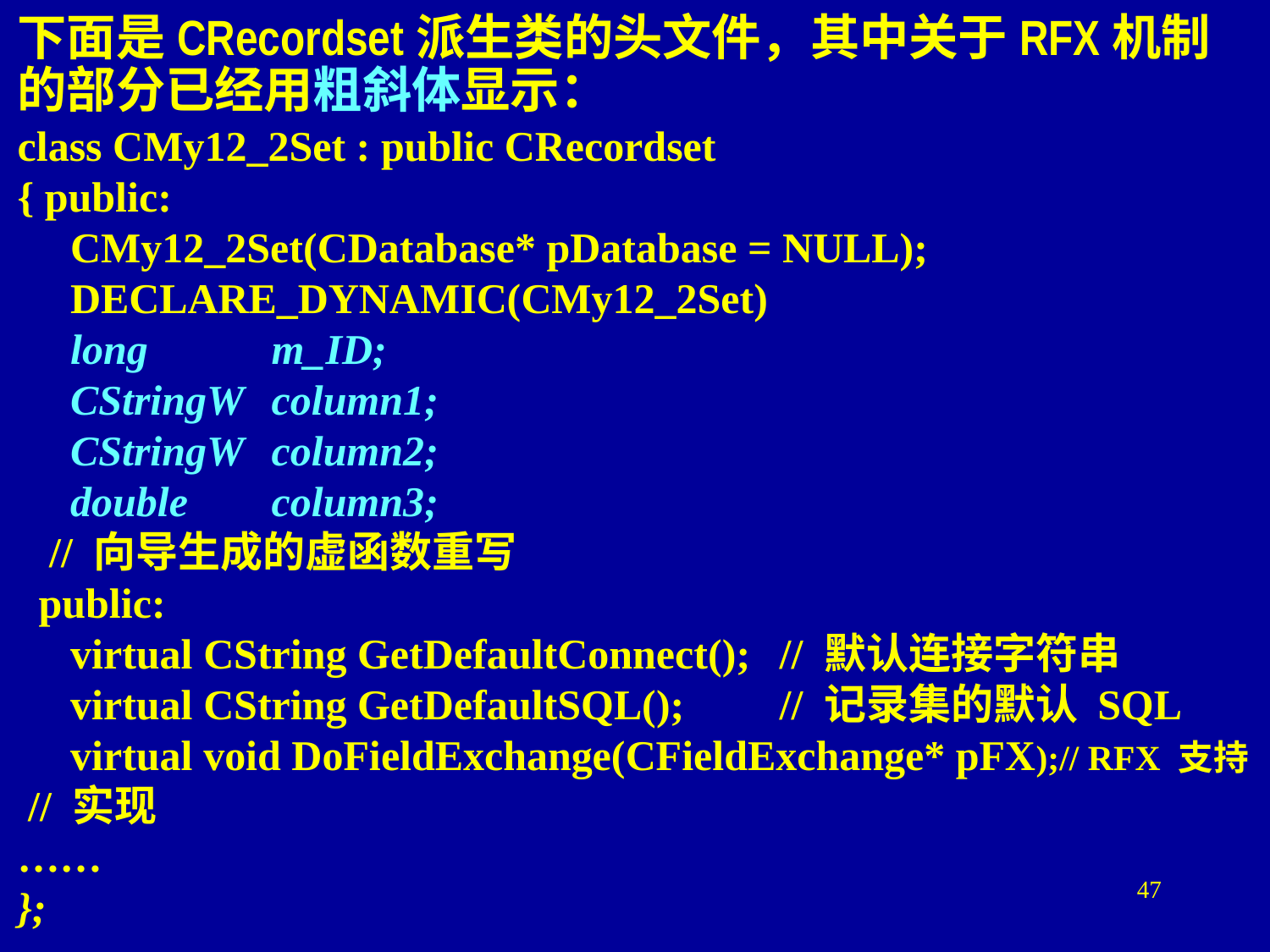

下面是CRecordset派生类的头文件，其中关于RFX机制的部分已经用粗斜体显示：
class CMy12_2Set : public CRecordset
{ public:
     CMy12_2Set(CDatabase* pDatabase = NULL);
     DECLARE_DYNAMIC(CMy12_2Set)
     long	m_ID;
     CStringW	column1;
     CStringW	column2;
     double	column3;
   // 向导生成的虚函数重写
  public:
     virtual CString GetDefaultConnect();	// 默认连接字符串
     virtual CString GetDefaultSQL(); 	// 记录集的默认 SQL
     virtual void DoFieldExchange(CFieldExchange* pFX);// RFX 支持
 // 实现
……
};
47